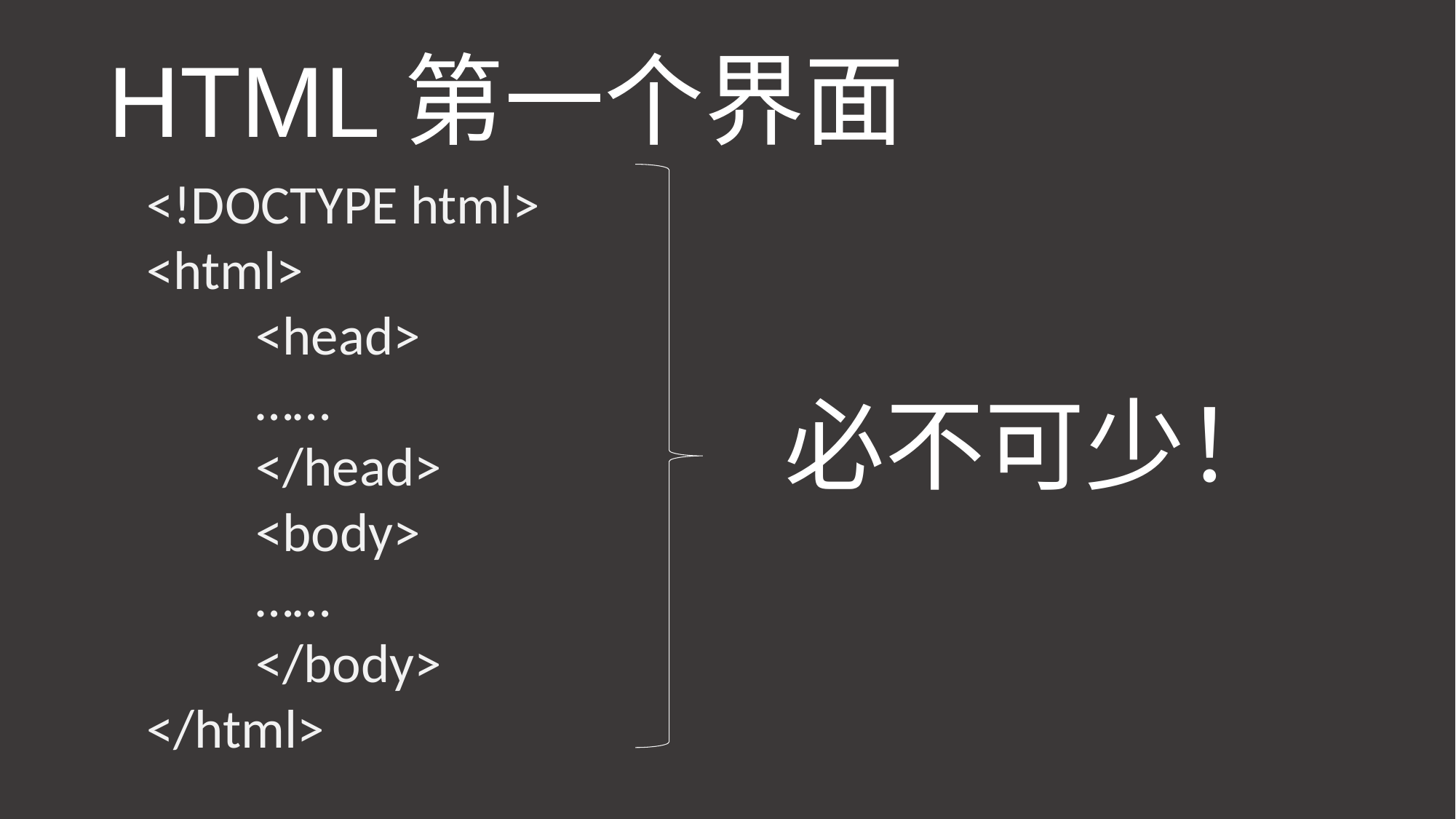

HTML第一个界面
<!DOCTYPE html>
<html>
	<head>
	……
	</head>
	<body>
	……
	</body>
</html>

必不可少！